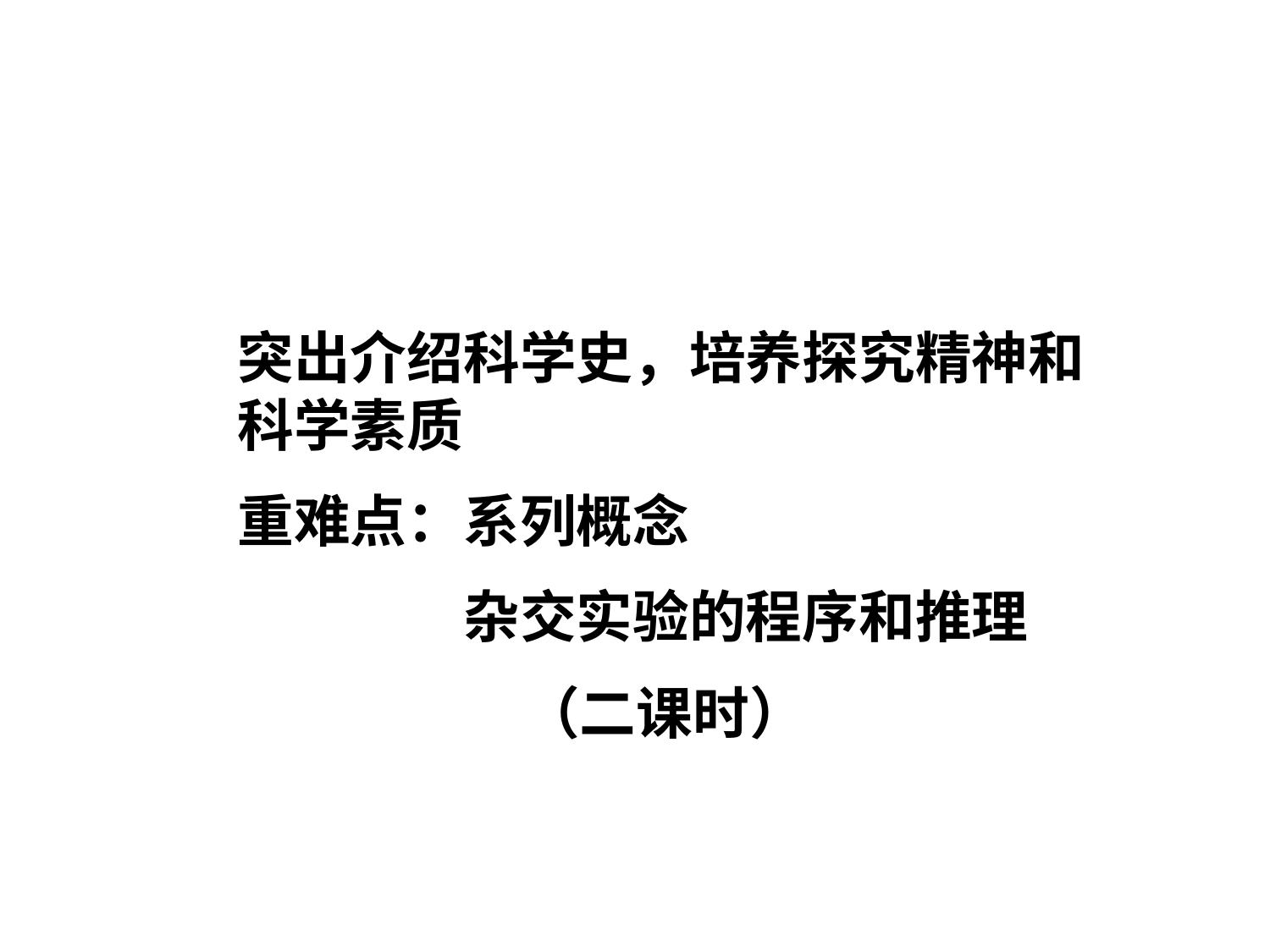

突出介绍科学史，培养探究精神和科学素质
重难点：系列概念
　　　　杂交实验的程序和推理
（二课时）